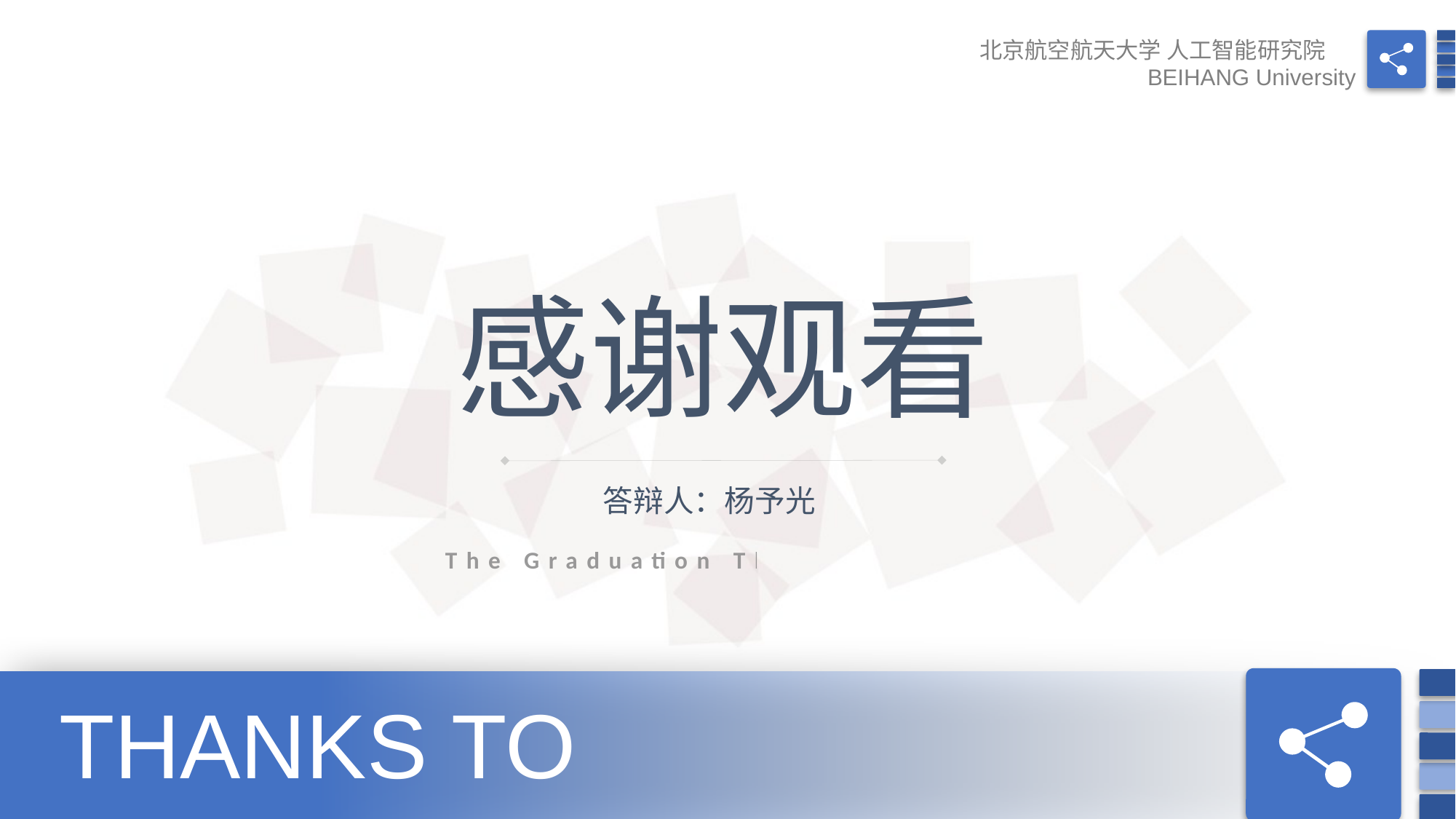

北京航空航天大学 人工智能研究院
BEIHANG University

感谢观看
答辩人：杨予光
The Graduation Thesis Defense

THANKS TO